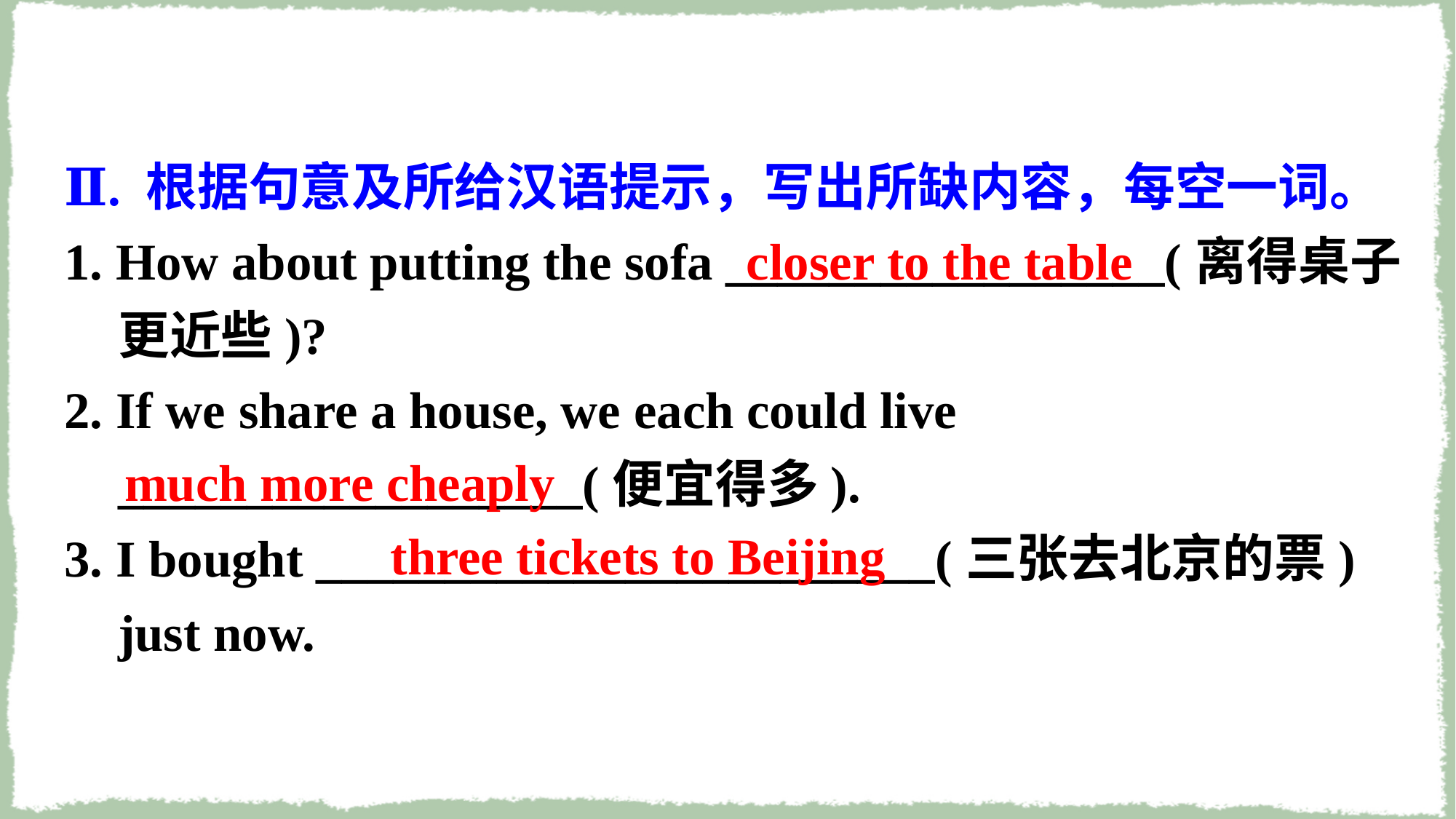

Ⅱ. 根据句意及所给汉语提示，写出所缺内容，每空一词。
1. How about putting the sofa _________________(离得桌子更近些)?
2. If we share a house, we each could live __________________(便宜得多).
3. I bought ________________________(三张去北京的票) just now.
 closer to the table
 much more cheaply
 three tickets to Beijing